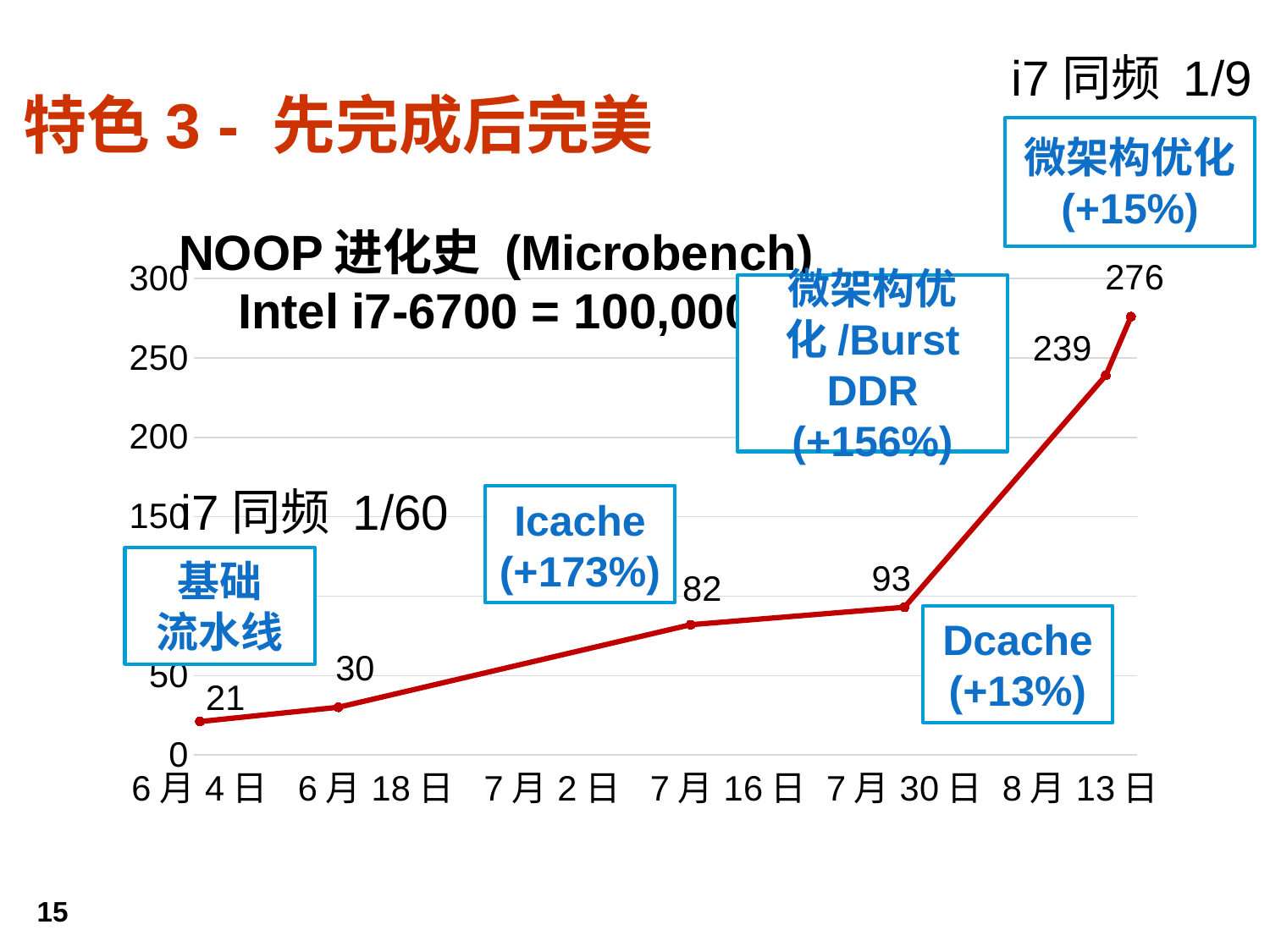

# 特色3 - 先完成后完美
i7同频 1/9
微架构优化
(+15%)

### Chart: NOOP进化史 (Microbench)
Intel i7-6700 = 100,000

| Category | 得分 |
|---|---|
| 42890 | 21.0 |
| 42901 | 30.0 |
| 42929 | 82.0 |
| 42946 | 93.0 |
| 42962 | 239.0 |
| 42964 | 276.0 |
微架构优化/Burst DDR
(+156%)
i7同频 1/60
Icache
(+173%)
基础
流水线
Dcache
(+13%)
15